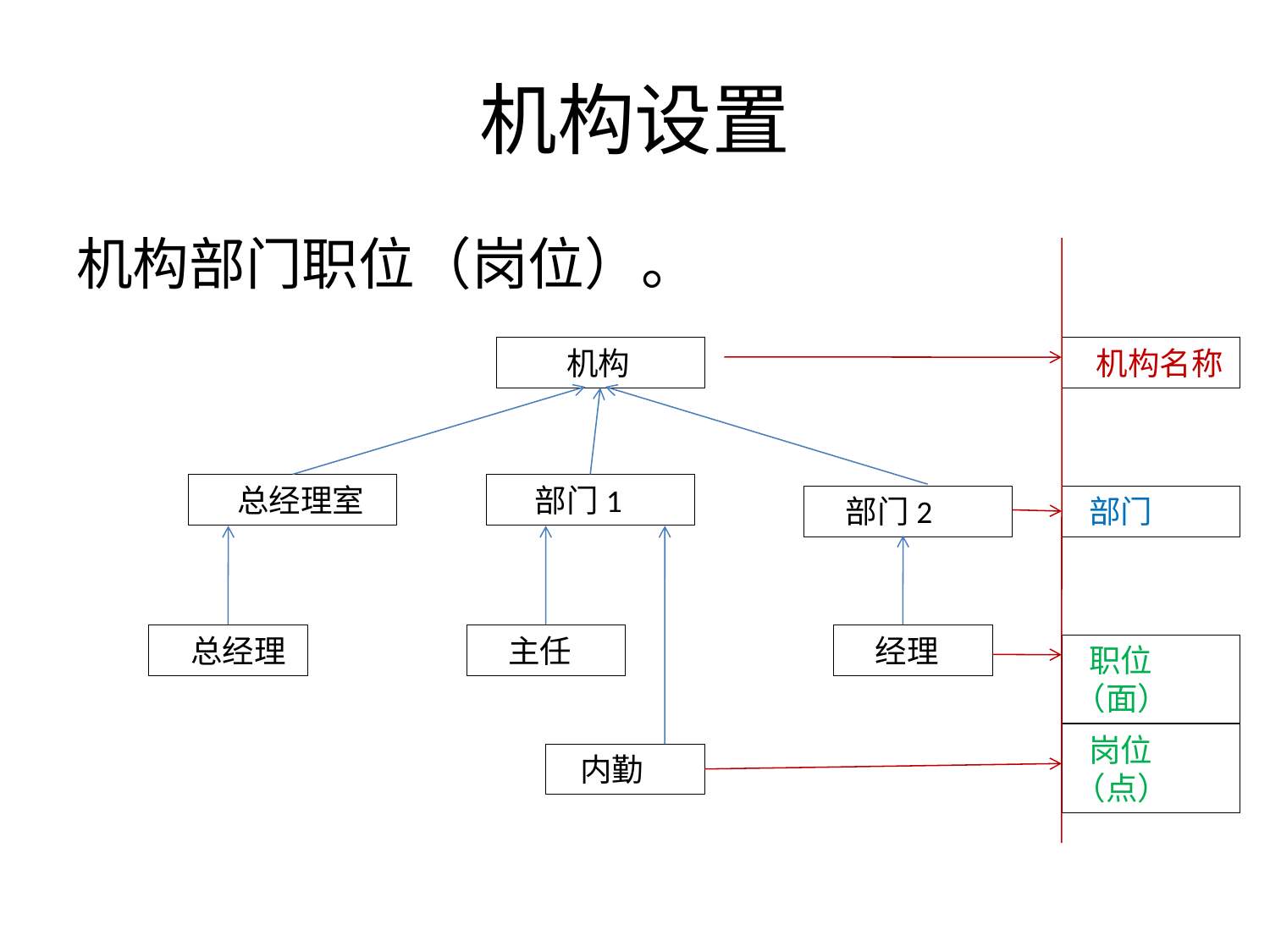

# 机构设置
机构部门职位（岗位）。
       机构
  机构名称
    总经理室
    部门1
   部门2
 部门
   总经理
   主任
   经理
 职位（面）
 岗位（点）
  内勤